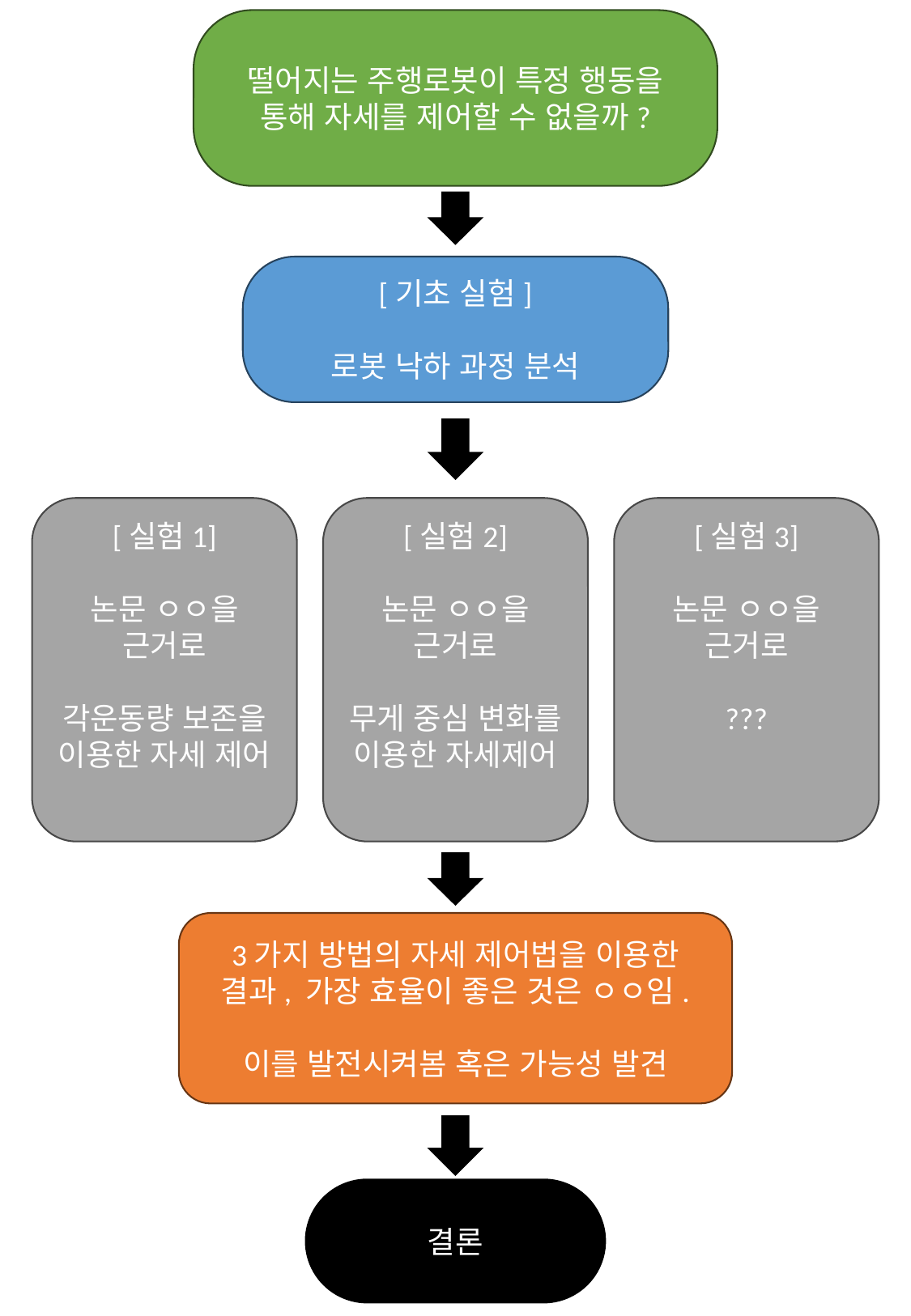

떨어지는 주행로봇이 특정 행동을 통해 자세를 제어할 수 없을까?

[기초 실험]

로봇 낙하 과정 분석

[실험1]

논문 ㅇㅇ을 근거로

각운동량 보존을 이용한 자세 제어
[실험2]

논문 ㅇㅇ을 근거로

무게 중심 변화를 이용한 자세제어
[실험3]

논문 ㅇㅇ을 근거로

???

3가지 방법의 자세 제어법을 이용한 결과, 가장 효율이 좋은 것은 ㅇㅇ임.

이를 발전시켜봄 혹은 가능성 발견

결론